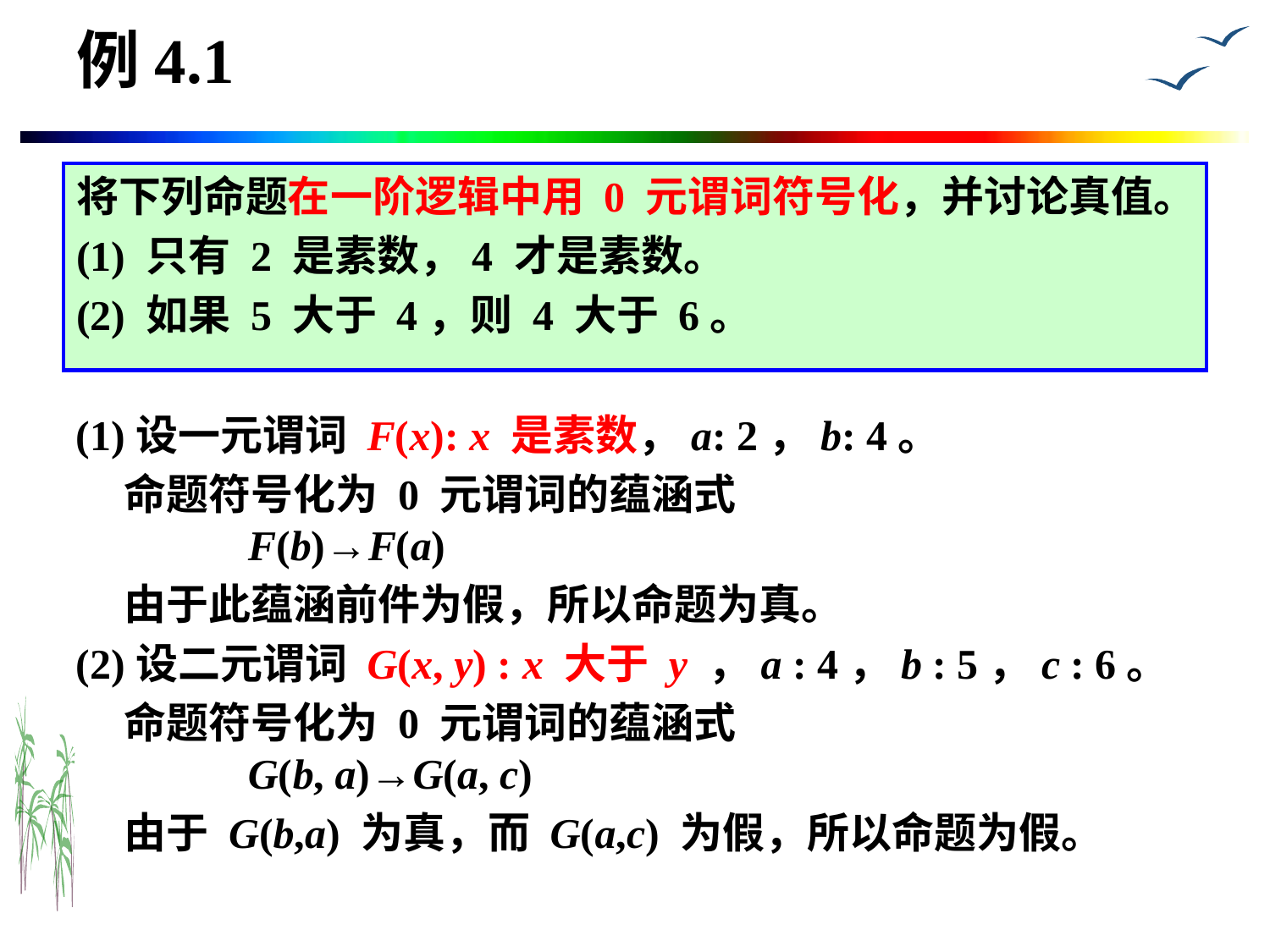

# 例4.1
将下列命题在一阶逻辑中用 0 元谓词符号化，并讨论真值。
(1) 只有 2 是素数，4 才是素数。
(2) 如果 5 大于 4，则 4 大于 6。
(1)设一元谓词 F(x): x 是素数，a: 2，b: 4。
    命题符号化为 0 元谓词的蕴涵式
            F(b)→F(a)
    由于此蕴涵前件为假，所以命题为真。
(2)设二元谓词 G(x, y) : x 大于 y ，a : 4，b : 5，c : 6。
    命题符号化为 0 元谓词的蕴涵式
            G(b, a)→G(a, c)
    由于 G(b,a) 为真，而 G(a,c) 为假，所以命题为假。